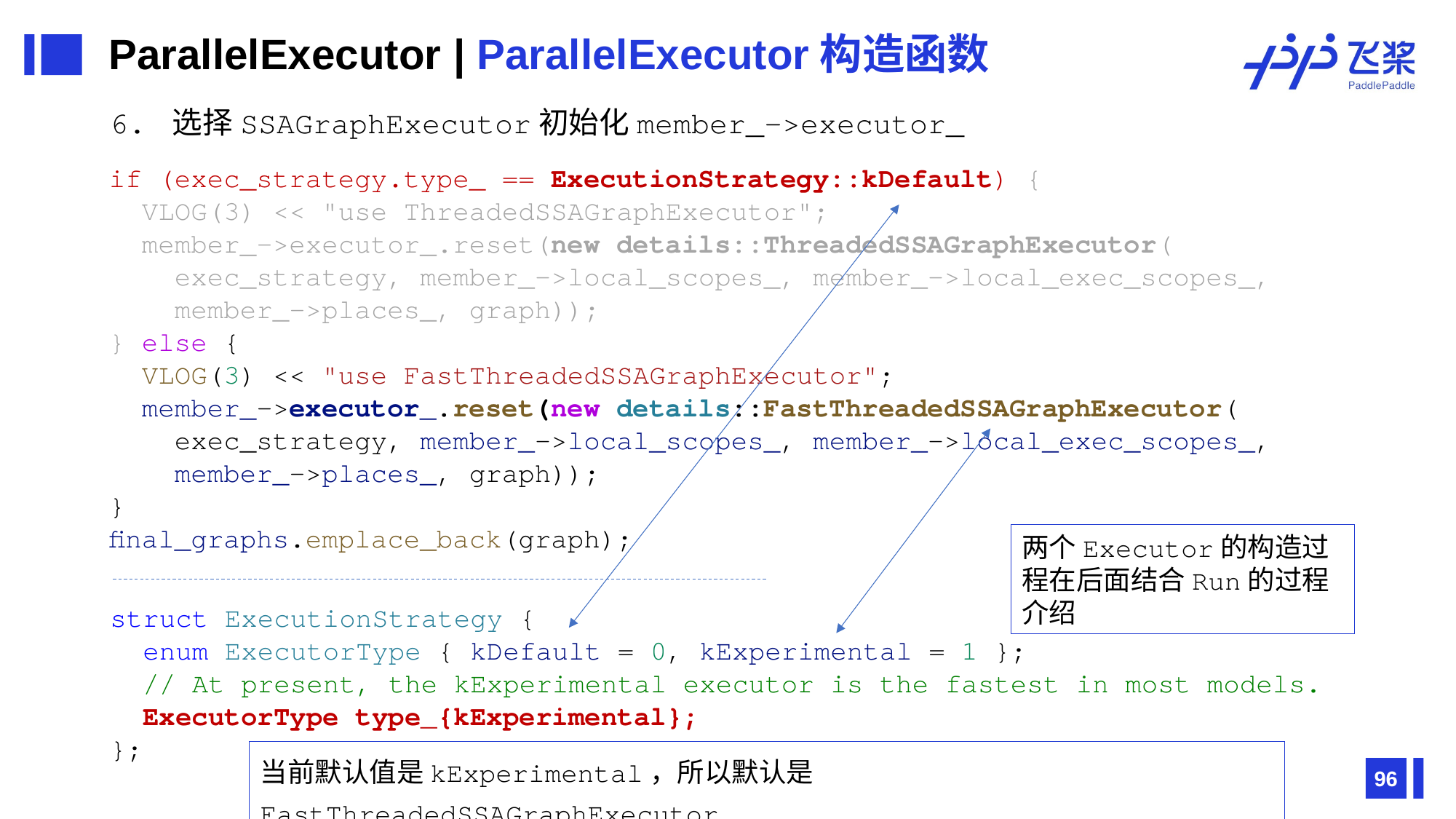

ParallelExecutor | ParallelExecutor构造函数
6. 选择SSAGraphExecutor初始化member_->executor_
if (exec_strategy.type_ == ExecutionStrategy::kDefault) {
  VLOG(3) << "use ThreadedSSAGraphExecutor";
  member_->executor_.reset(new details::ThreadedSSAGraphExecutor(
    exec_strategy, member_->local_scopes_, member_->local_exec_scopes_,
    member_->places_, graph));
} else {
  VLOG(3) << "use FastThreadedSSAGraphExecutor";
  member_->executor_.reset(new details::FastThreadedSSAGraphExecutor(
    exec_strategy, member_->local_scopes_, member_->local_exec_scopes_,
    member_->places_, graph));
}
final_graphs.emplace_back(graph);
两个Executor的构造过程在后面结合Run的过程介绍
struct ExecutionStrategy {
  enum ExecutorType { kDefault = 0, kExperimental = 1 };
  // At present, the kExperimental executor is the fastest in most models.
  ExecutorType type_{kExperimental};
};
当前默认值是kExperimental，所以默认是FastThreadedSSAGraphExecutor
96